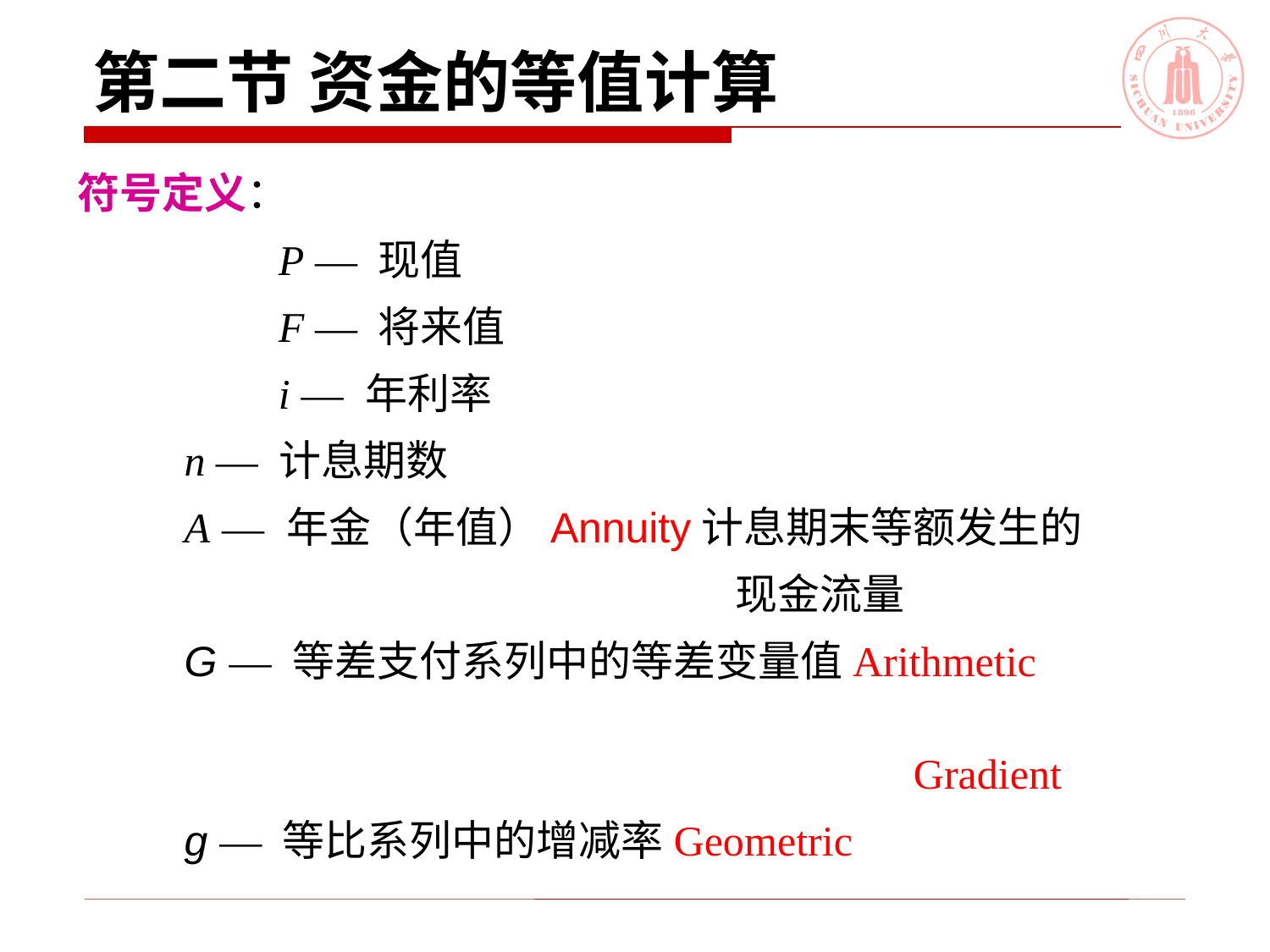

# 第二节 资金的等值计算
符号定义：
                   P — 现值
                   F — 将来值
                   i — 年利率
         n — 计息期数
         A — 年金（年值）Annuity计息期末等额发生的
                                                                    现金流量
         G — 等差支付系列中的等差变量值Arithmetic
                                                                               Gradient
         g — 等比系列中的增减率Geometric